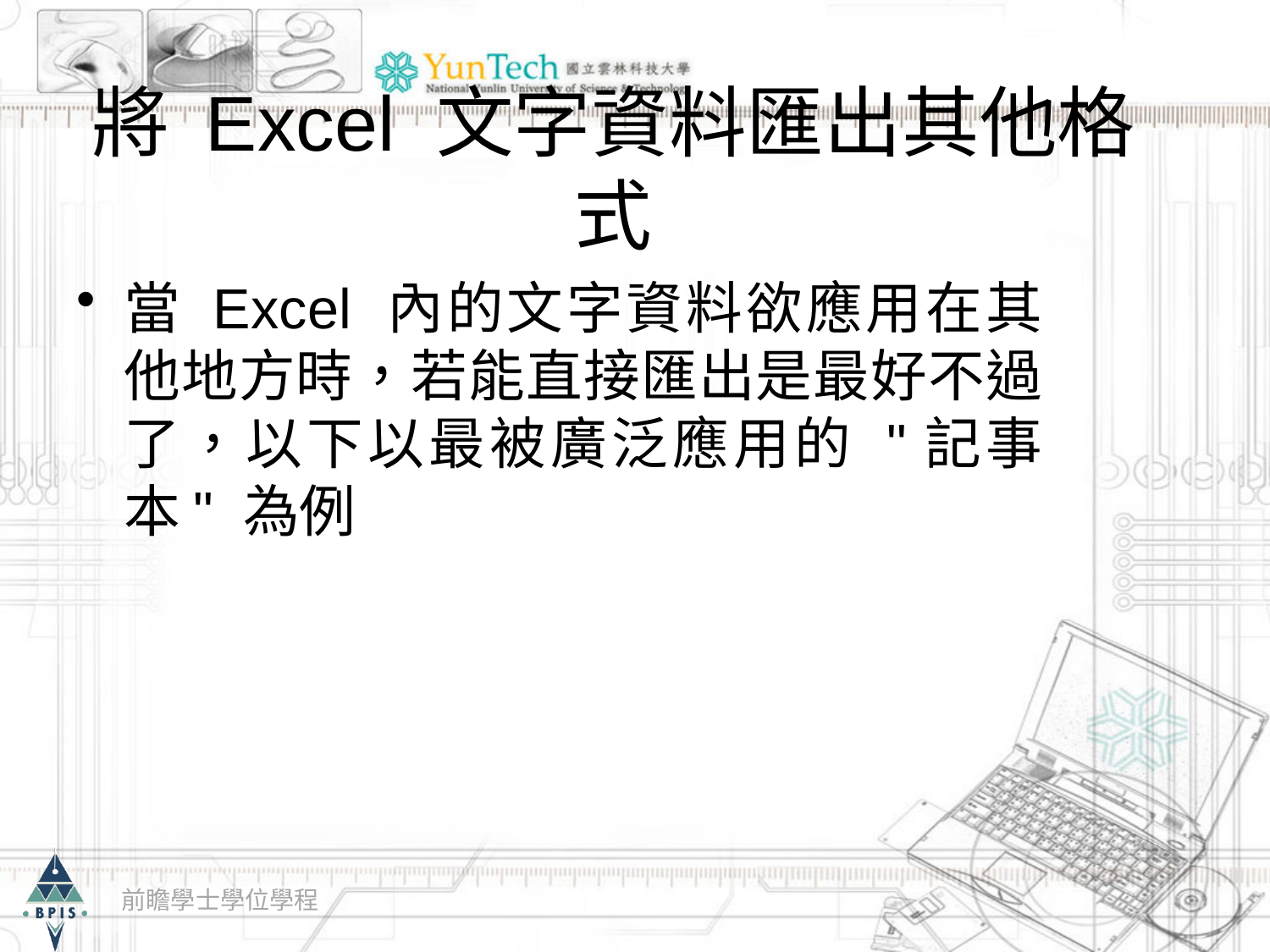

# 將 Excel 文字資料匯出其他格式
當 Excel 內的文字資料欲應用在其他地方時，若能直接匯出是最好不過了，以下以最被廣泛應用的 "記事本" 為例